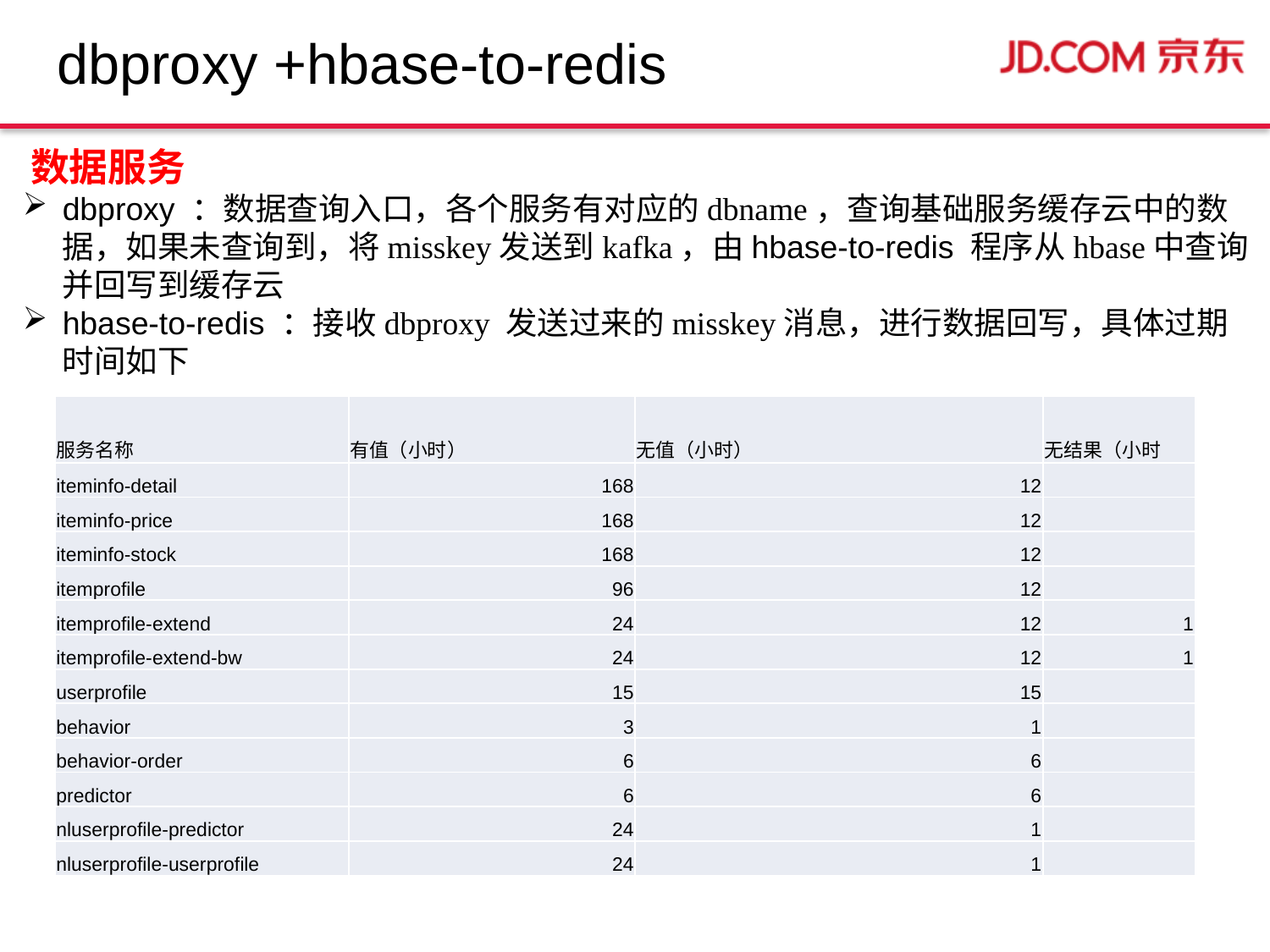

# dbproxy +hbase-to-redis
 数据服务
dbproxy ：数据查询入口，各个服务有对应的dbname，查询基础服务缓存云中的数据，如果未查询到，将misskey发送到kafka，由hbase-to-redis 程序从hbase中查询并回写到缓存云
hbase-to-redis ：接收dbproxy 发送过来的misskey消息，进行数据回写，具体过期时间如下

| 服务名称 | 有值（小时） | 无值（小时） | 无结果（小时 |
| --- | --- | --- | --- |
| iteminfo-detail | 168 | 12 |  |
| iteminfo-price | 168 | 12 |  |
| iteminfo-stock | 168 | 12 |  |
| itemprofile | 96 | 12 |  |
| itemprofile-extend | 24 | 12 | 1 |
| itemprofile-extend-bw | 24 | 12 | 1 |
| userprofile | 15 | 15 |  |
| behavior | 3 | 1 |  |
| behavior-order | 6 | 6 |  |
| predictor | 6 | 6 |  |
| nluserprofile-predictor | 24 | 1 |  |
| nluserprofile-userprofile | 24 | 1 |  |